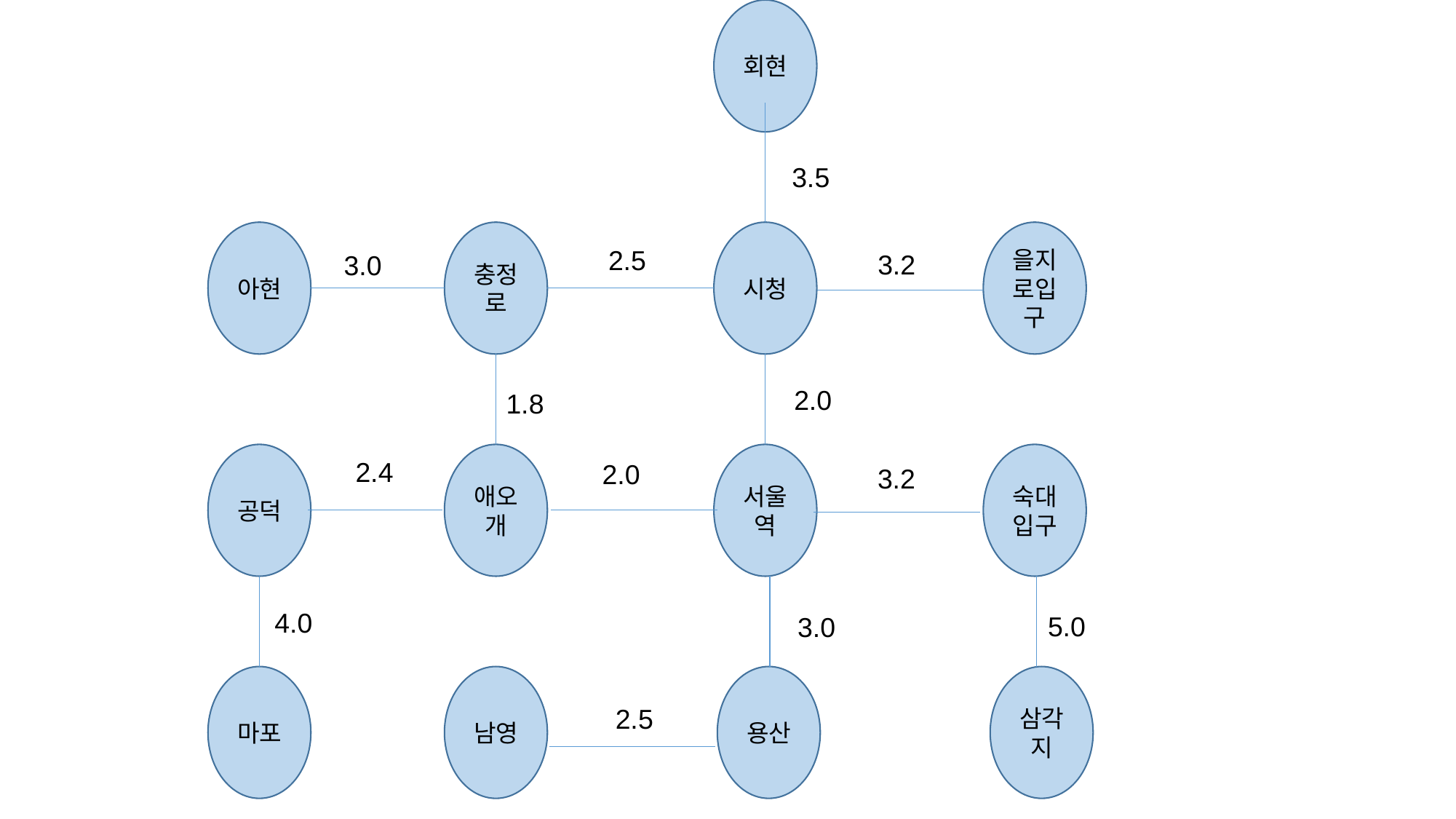

회현
3.5
을지로입구
시청
충정로
아현
2.5
3.2
3.0
2.0
1.8
숙대입구
서울역
애오개
공덕
2.4
2.0
3.2
4.0
5.0
3.0
용산
삼각지
마포
남영
2.5